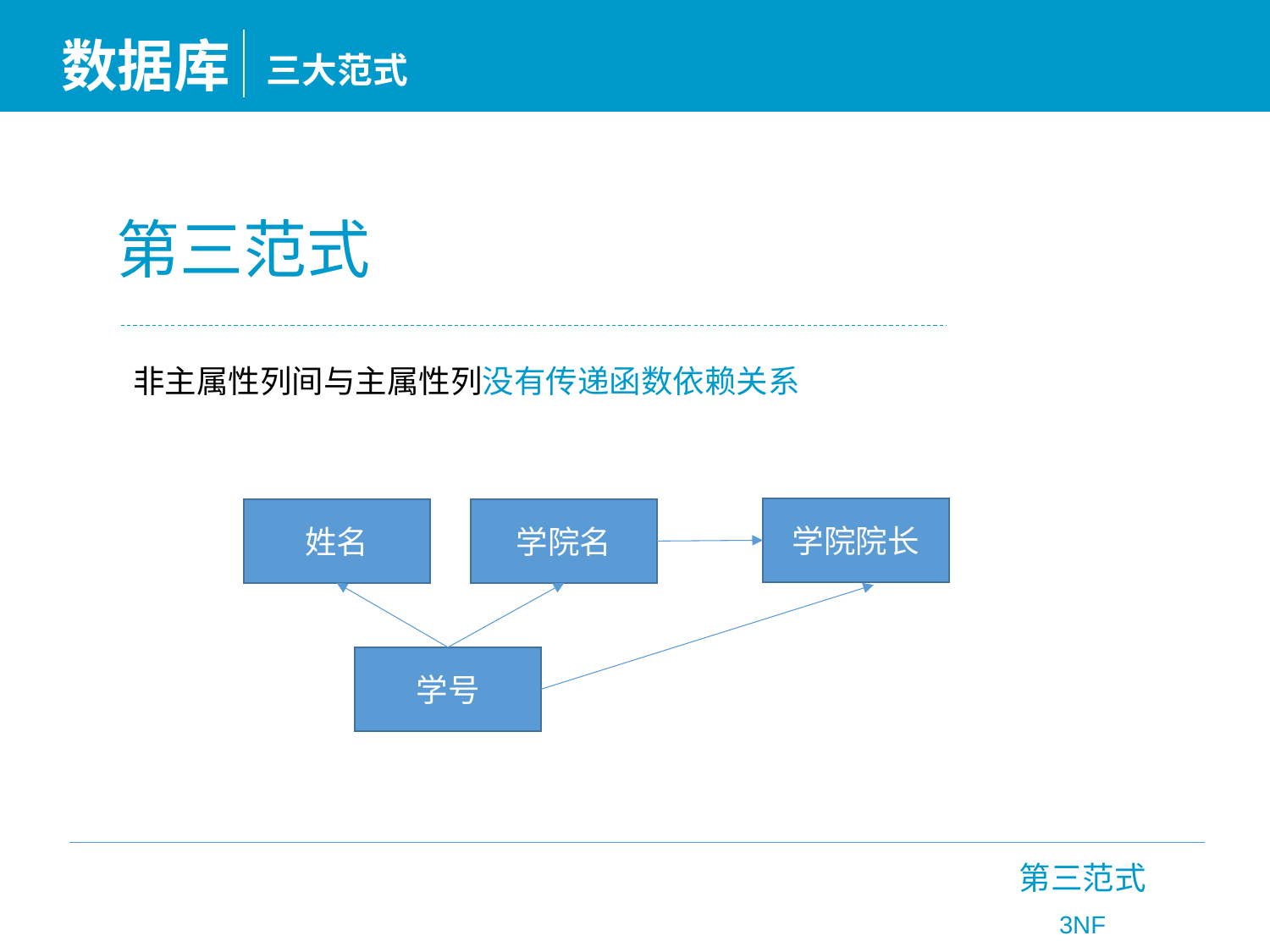

数据库
三大范式
第三范式
非主属性列间与主属性列没有传递函数依赖关系
学院院长
姓名
学院名
学号
第三范式
3NF